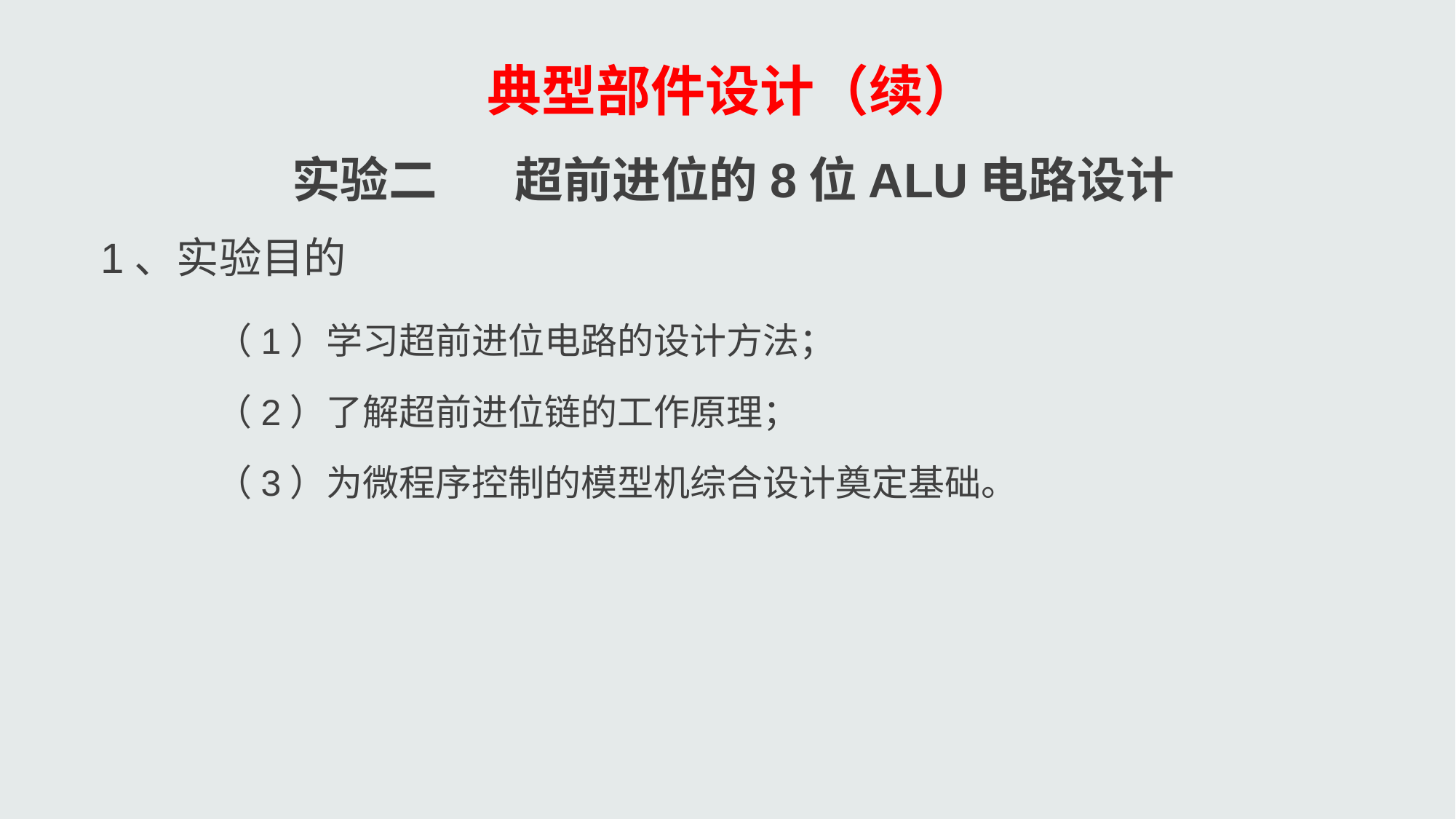

典型部件设计（续）
实验二       超前进位的8位ALU电路设计
1、实验目的
             （1）学习超前进位电路的设计方法；
             （2）了解超前进位链的工作原理；
             （3）为微程序控制的模型机综合设计奠定基础。